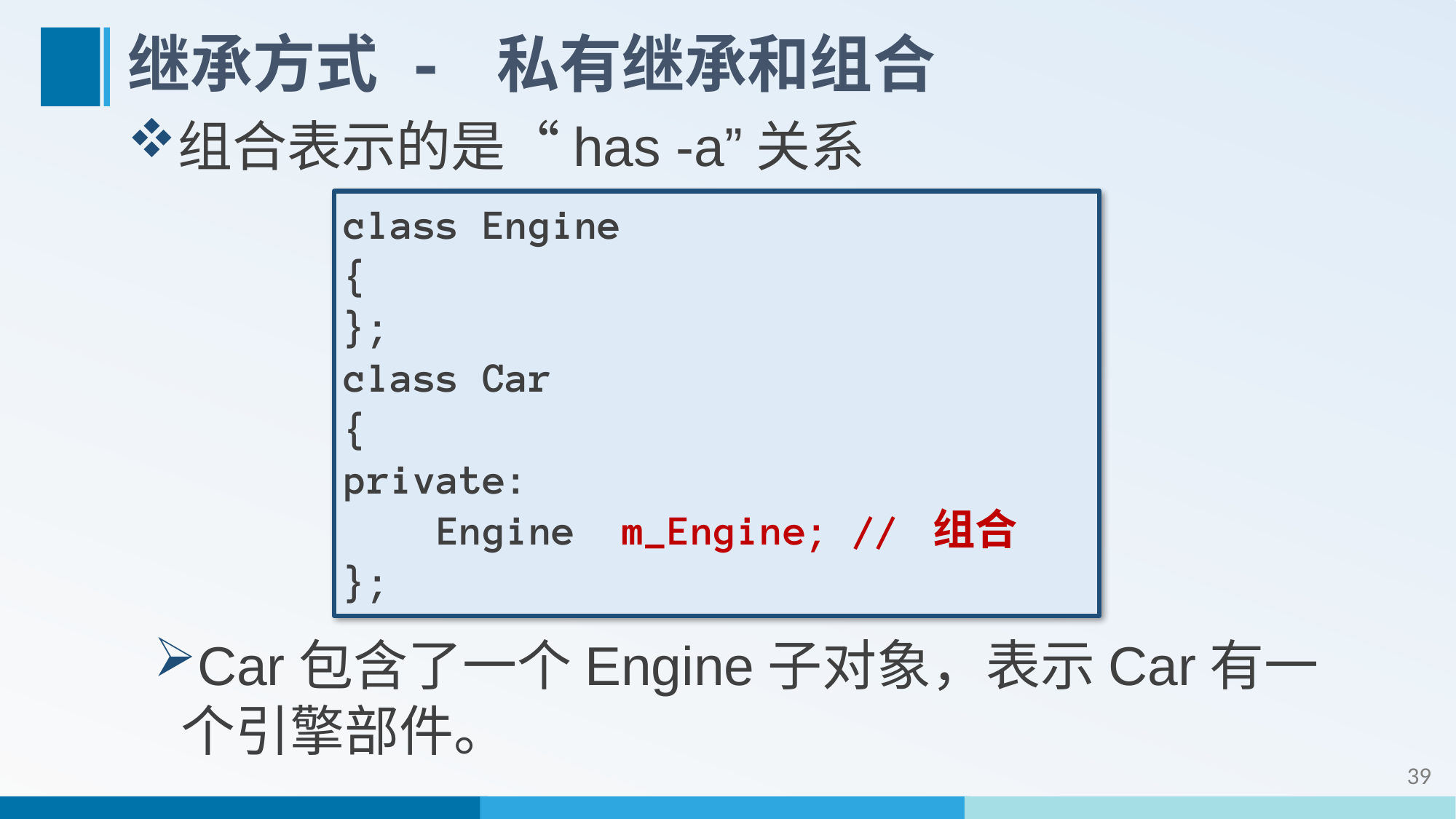

# 继承方式 - 私有继承和组合
组合表示的是“has -a”关系
class Engine
{
};
class Car
{
private:
    Engine  m_Engine; // 组合
};
Car包含了一个Engine子对象，表示Car有一个引擎部件。